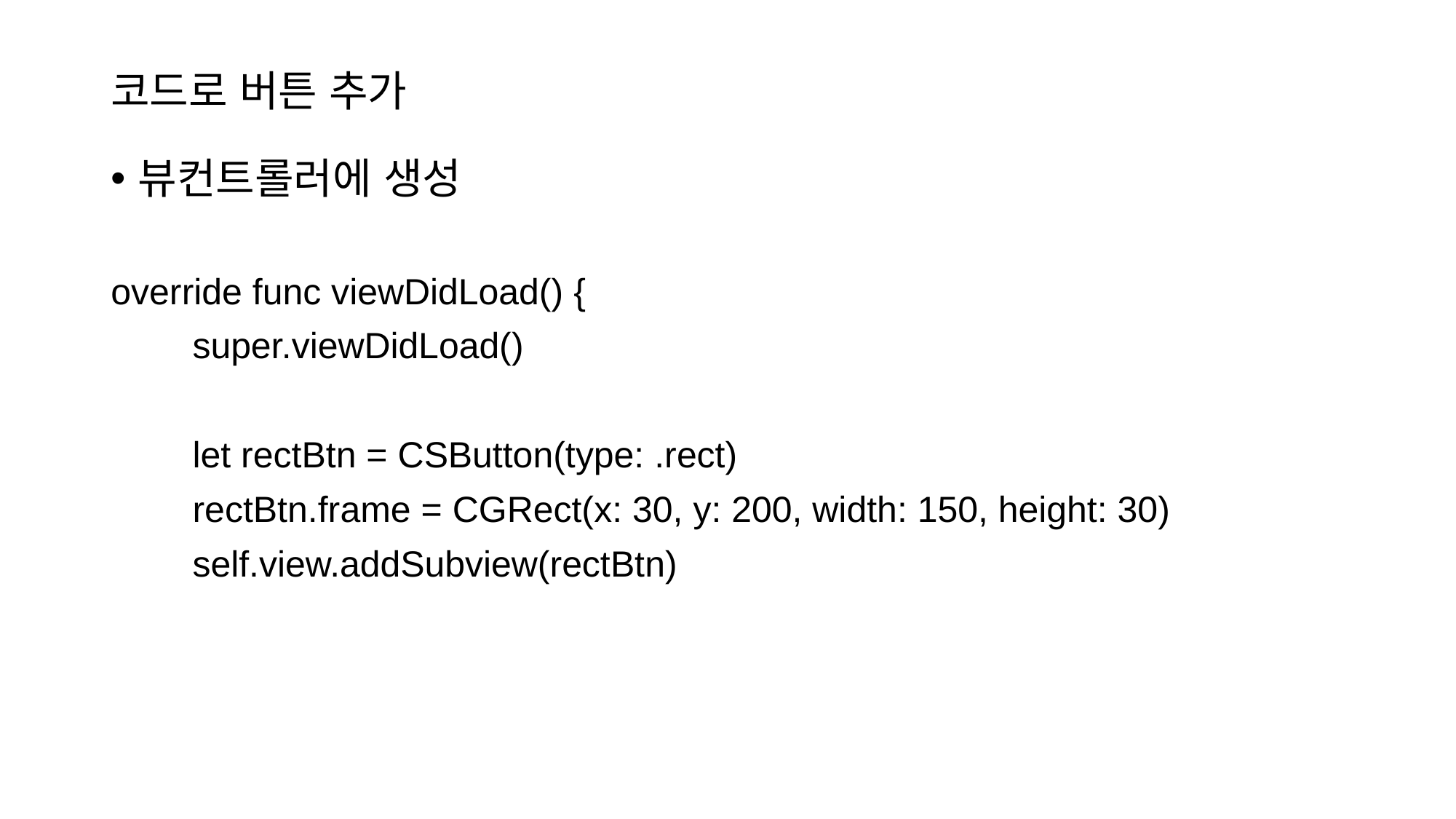

# 코드로 버튼 추가
뷰컨트롤러에 생성

override func viewDidLoad() {
        super.viewDidLoad()

        let rectBtn = CSButton(type: .rect)
        rectBtn.frame = CGRect(x: 30, y: 200, width: 150, height: 30)
        self.view.addSubview(rectBtn)